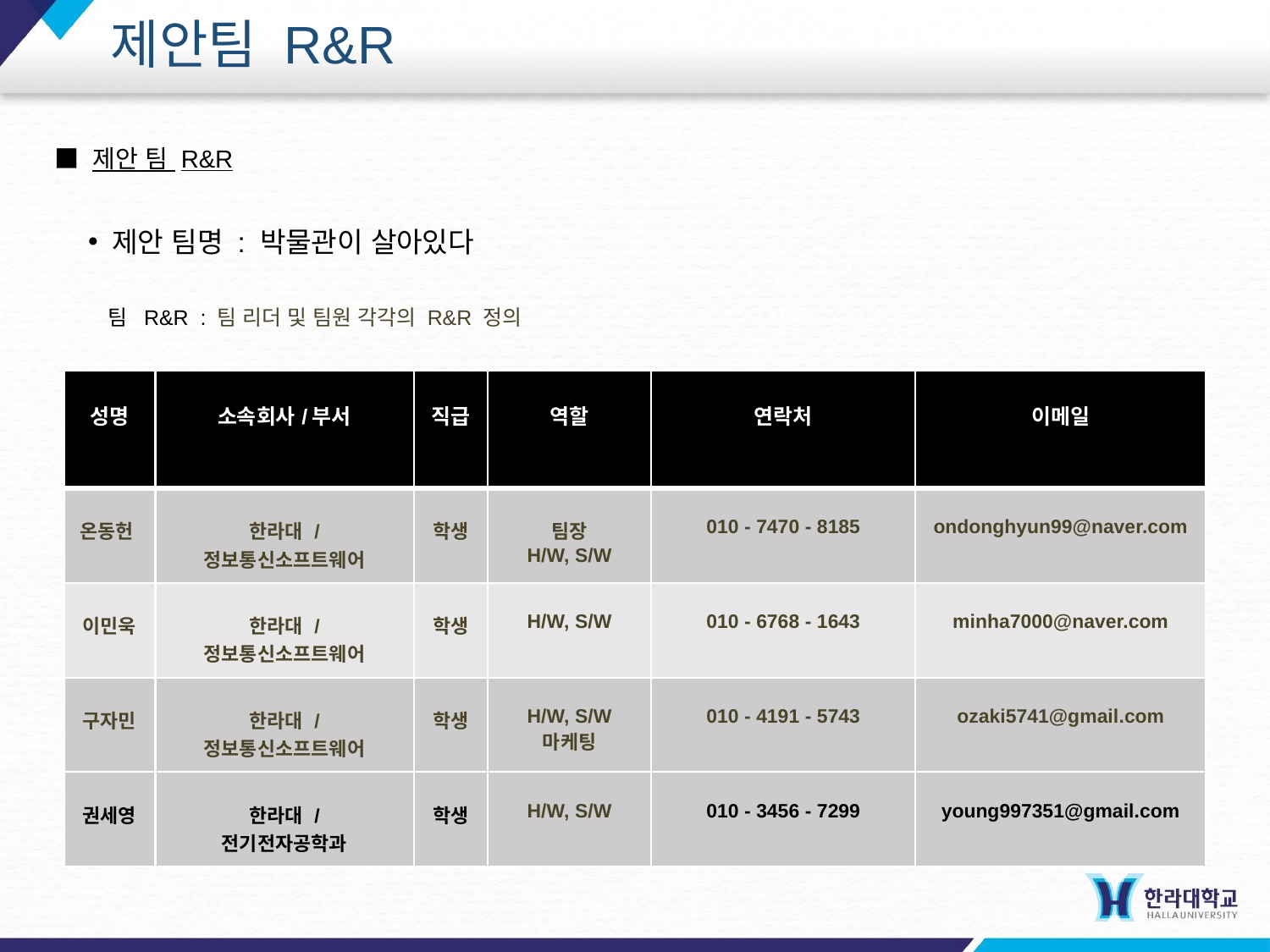

제안팀 R&R
■ 제안 팀 R&R
제안 팀명 : 박물관이 살아있다
팀  R&R  : 팀 리더 및 팀원 각각의 R&R 정의
| 성명 | 소속회사/부서 | 직급 | 역할 | 연락처 | 이메일 |
| --- | --- | --- | --- | --- | --- |
| 온동헌 | 한라대 / 정보통신소프트웨어 | 학생 | 팀장 H/W, S/W | 010 - 7470 - 8185 | ondonghyun99@naver.com |
| 이민욱 | 한라대 / 정보통신소프트웨어 | 학생 | H/W, S/W | 010 - 6768 - 1643 | minha7000@naver.com |
| 구자민 | 한라대 / 정보통신소프트웨어 | 학생 | H/W, S/W 마케팅 | 010 - 4191 - 5743 | ozaki5741@gmail.com |
| 권세영 | 한라대 / 전기전자공학과 | 학생 | H/W, S/W | 010 - 3456 - 7299 | young997351@gmail.com |